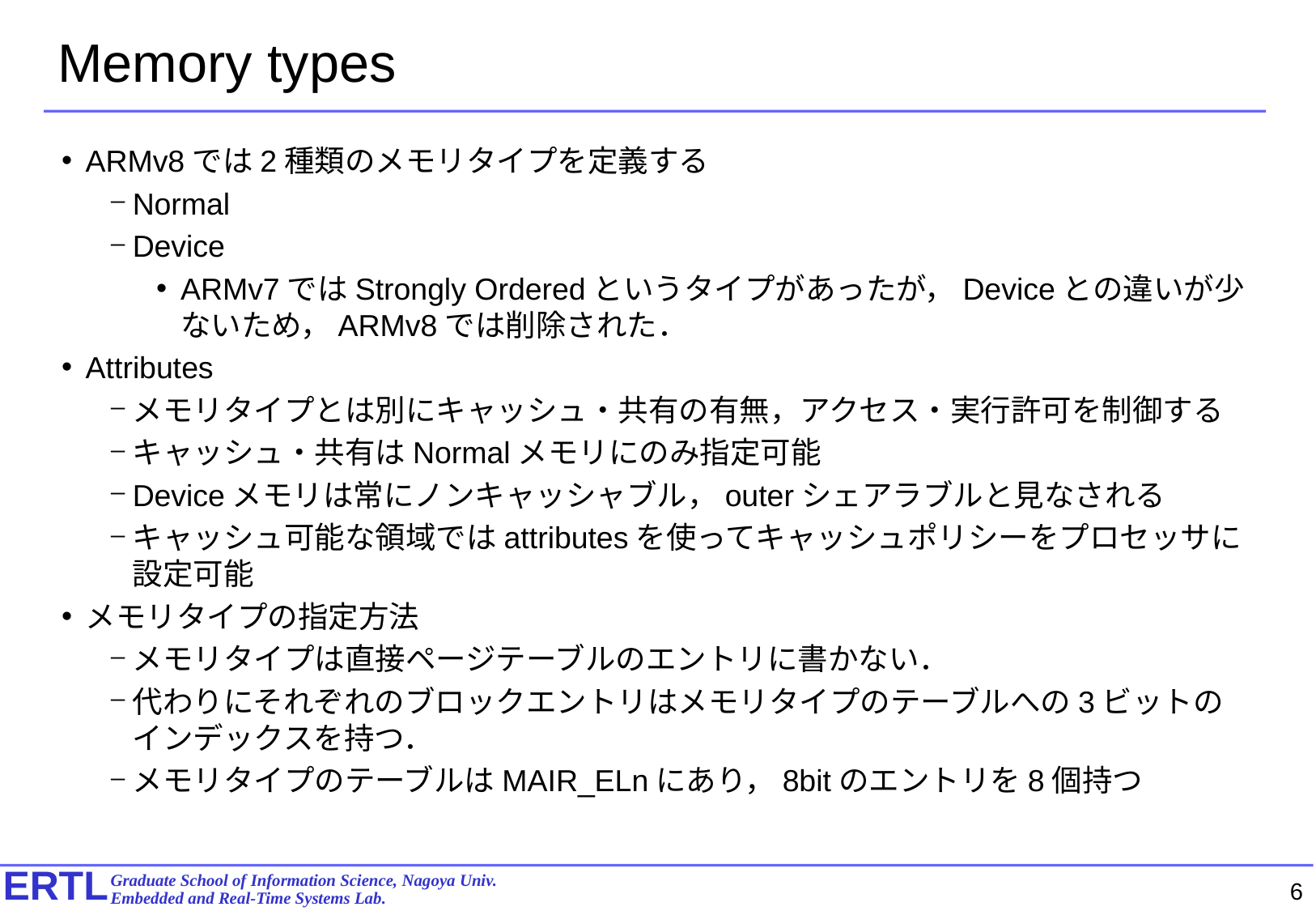

# Memory types
ARMv8では2種類のメモリタイプを定義する
Normal
Device
ARMv7ではStrongly Orderedというタイプがあったが，Deviceとの違いが少ないため，ARMv8では削除された．
Attributes
メモリタイプとは別にキャッシュ・共有の有無，アクセス・実行許可を制御する
キャッシュ・共有はNormalメモリにのみ指定可能
Deviceメモリは常にノンキャッシャブル，outerシェアラブルと見なされる
キャッシュ可能な領域ではattributesを使ってキャッシュポリシーをプロセッサに設定可能
メモリタイプの指定方法
メモリタイプは直接ページテーブルのエントリに書かない．
代わりにそれぞれのブロックエントリはメモリタイプのテーブルへの3ビットのインデックスを持つ．
メモリタイプのテーブルはMAIR_ELnにあり，8bitのエントリを8個持つ

6